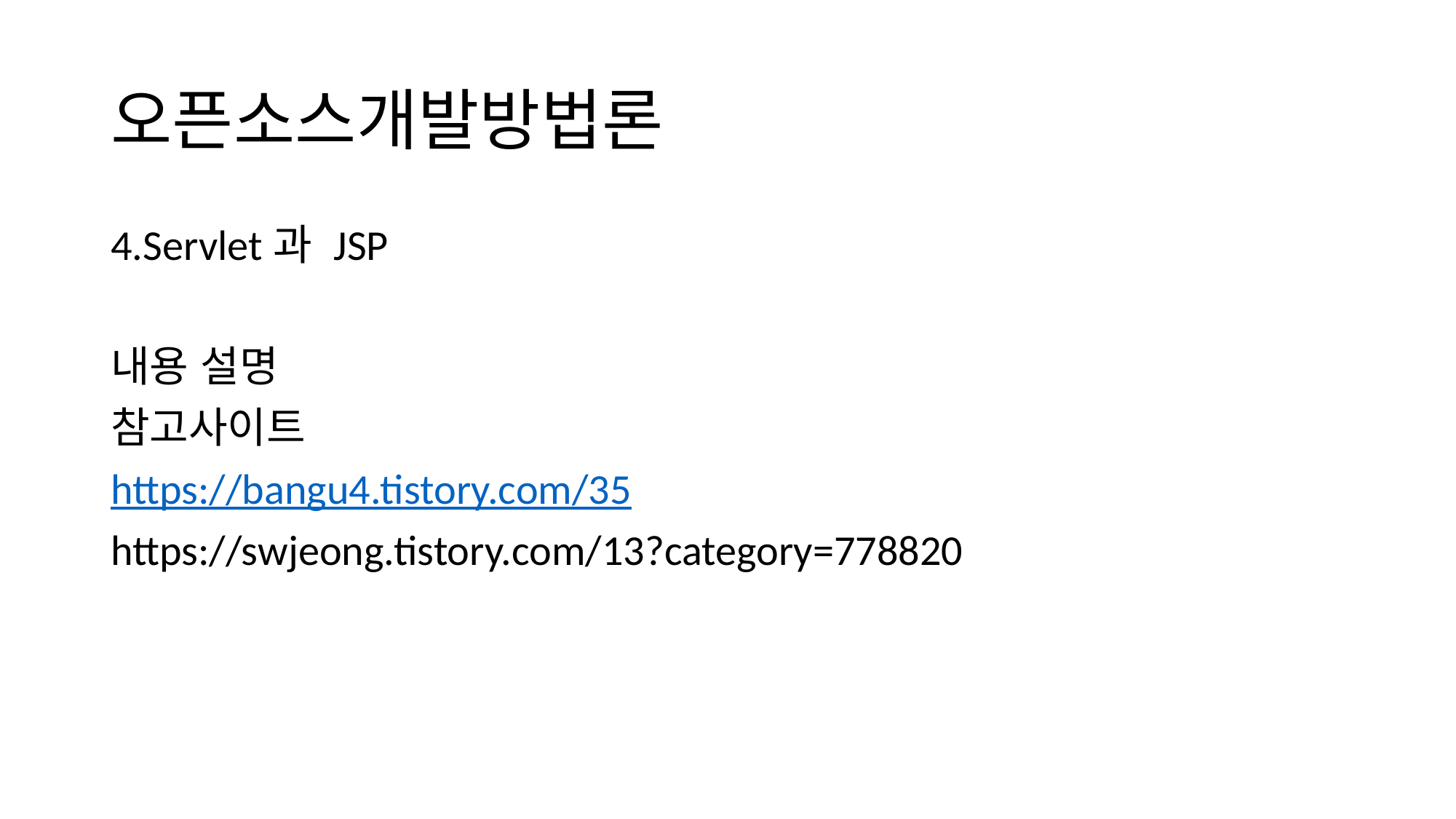

# 오픈소스개발방법론
4.Servlet과 JSP

내용 설명
참고사이트
https://bangu4.tistory.com/35
https://swjeong.tistory.com/13?category=778820